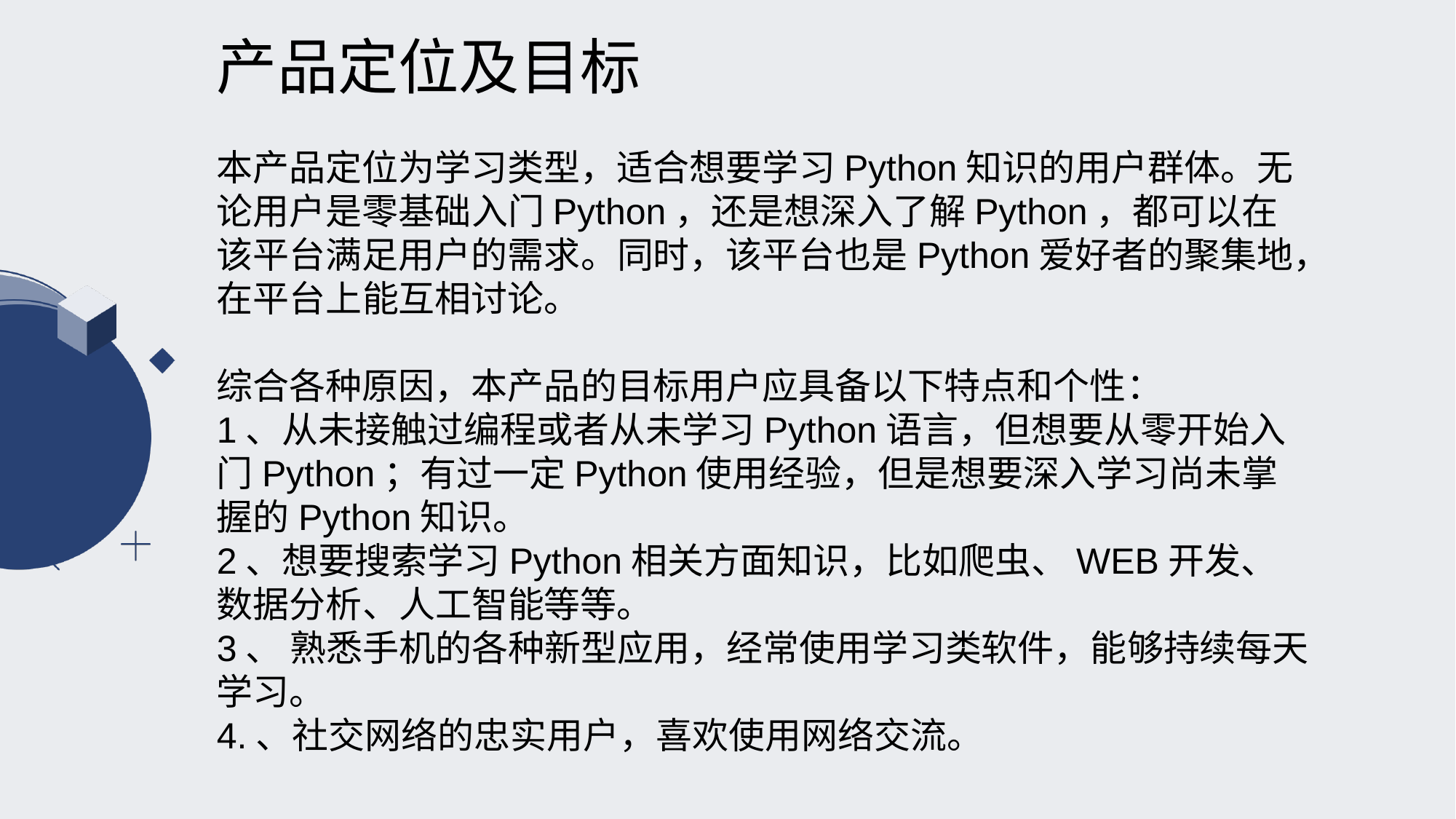

产品定位及目标
本产品定位为学习类型，适合想要学习Python知识的用户群体。无论用户是零基础入门Python，还是想深入了解Python，都可以在该平台满足用户的需求。同时，该平台也是Python爱好者的聚集地，在平台上能互相讨论。

综合各种原因，本产品的目标用户应具备以下特点和个性：
1、从未接触过编程或者从未学习Python语言，但想要从零开始入门Python；有过一定Python使用经验，但是想要深入学习尚未掌握的Python知识。
2、想要搜索学习Python相关方面知识，比如爬虫、WEB开发、数据分析、人工智能等等。
3、 熟悉手机的各种新型应用，经常使用学习类软件，能够持续每天学习。
4.、社交网络的忠实用户，喜欢使用网络交流。